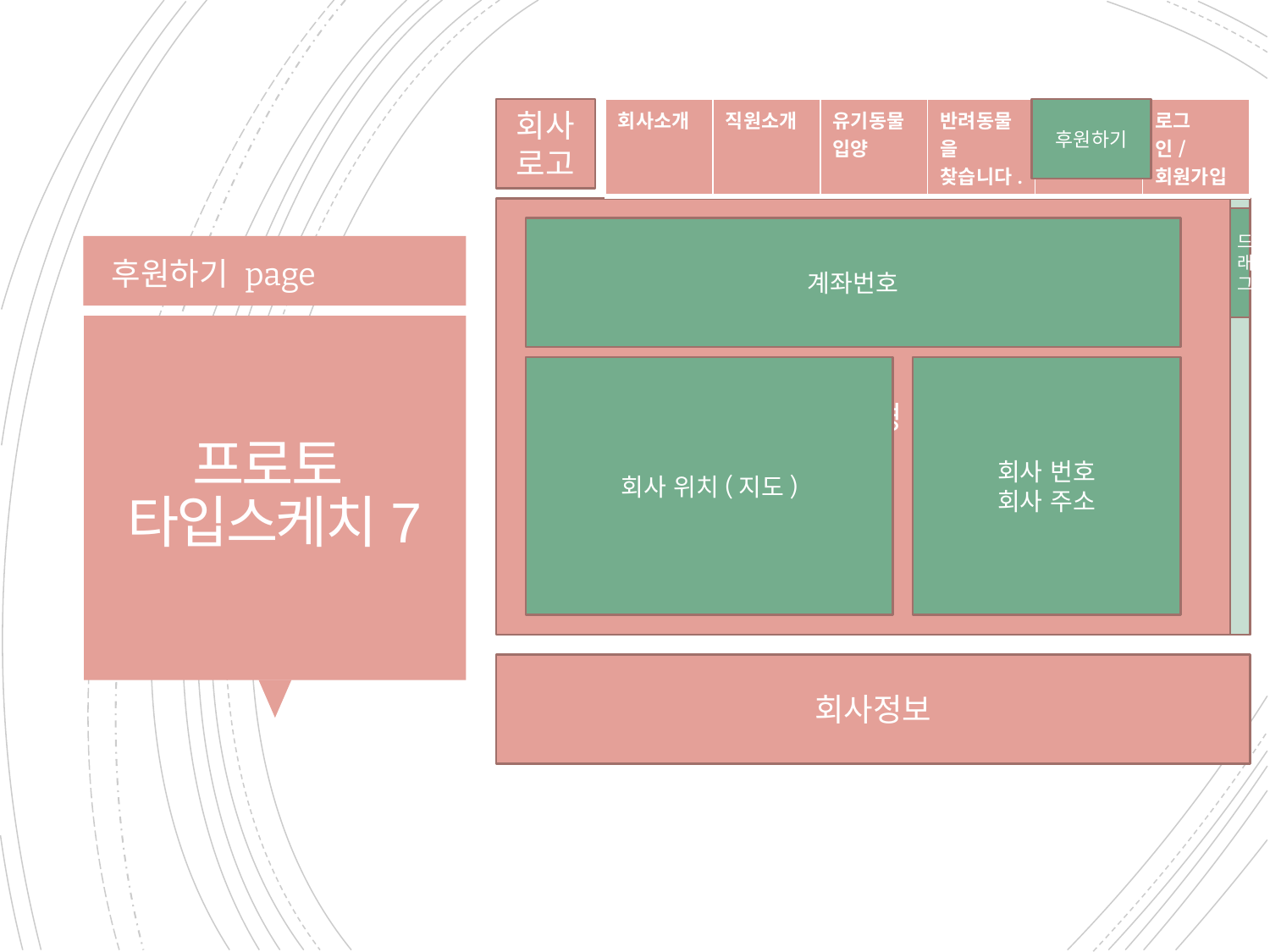

회사로고
| 회사소개 | 직원소개 | 유기동물 입양 | 반려동물을 찾습니다. | 후원 하기 | 로그인/회원가입 |
| --- | --- | --- | --- | --- | --- |
후원하기
배경

드래그
계좌번호
후원하기 page
# 프로토 타입스케치7
회사 위치(지도)
회사 번호
회사 주소
회사정보